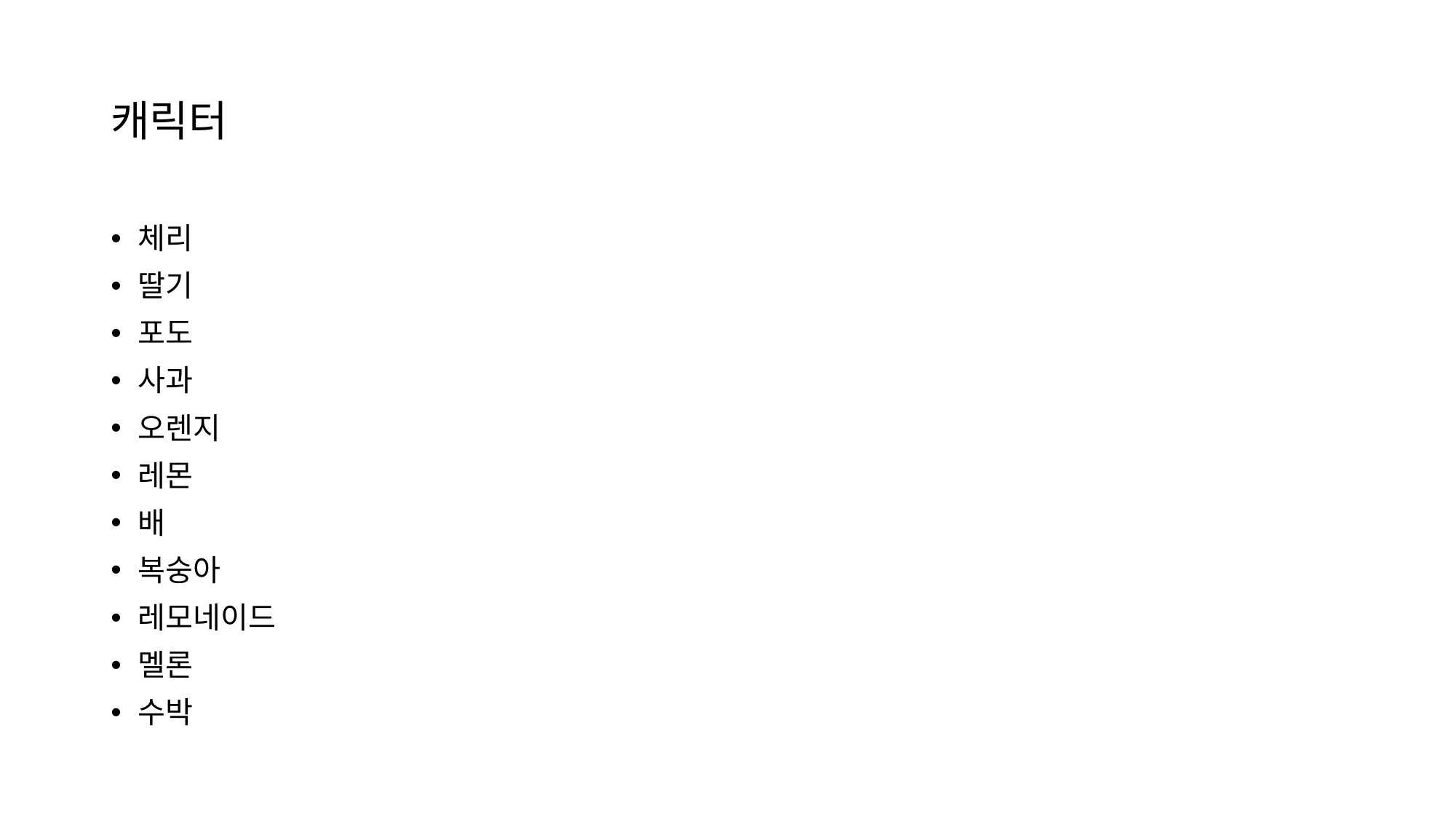

# 캐릭터
체리
딸기
포도
사과
오렌지
레몬
배
복숭아
레모네이드
멜론
수박